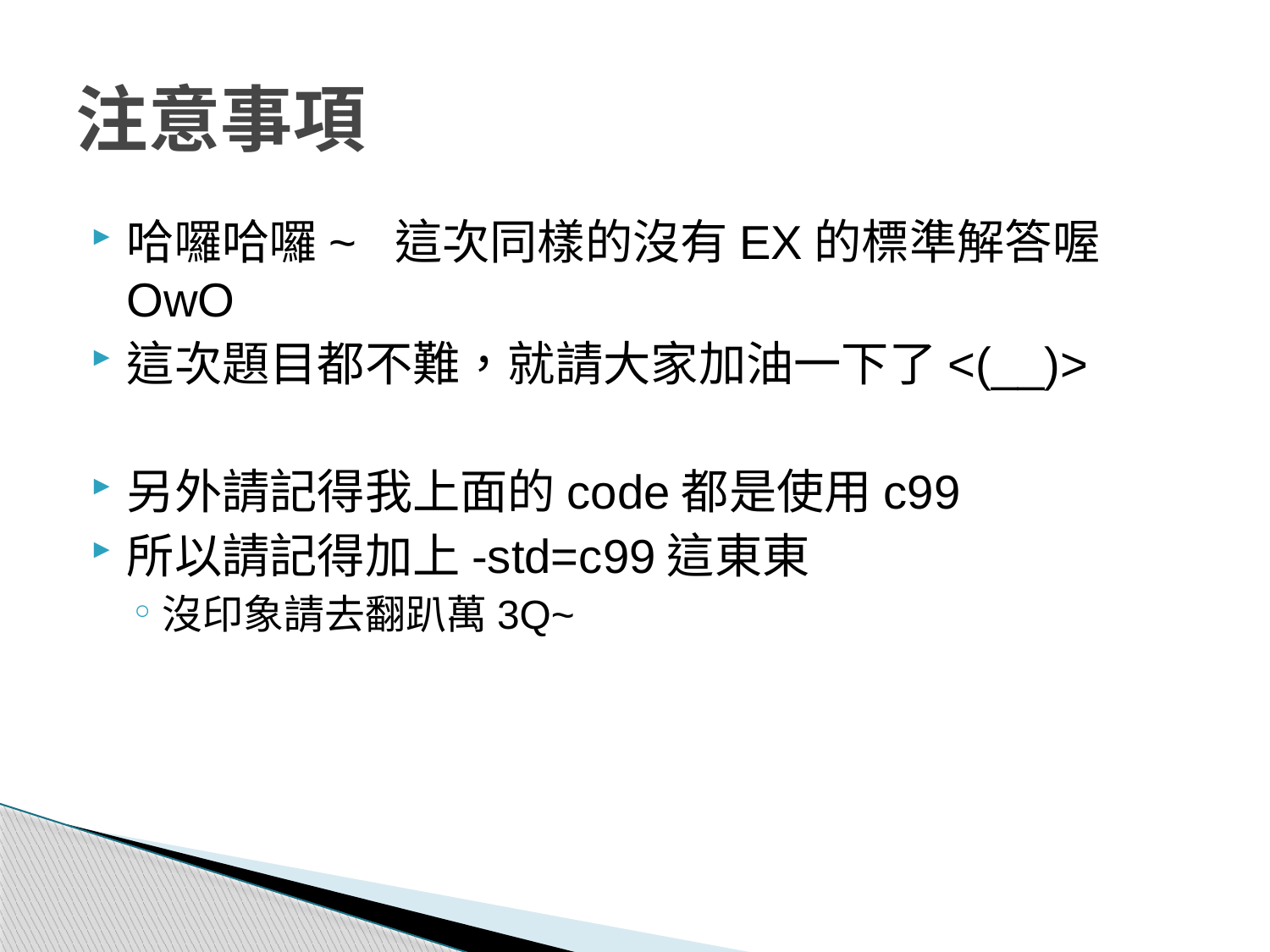

# 注意事項
哈囉哈囉~  這次同樣的沒有EX的標準解答喔OwO
這次題目都不難，就請大家加油一下了<(__)>

另外請記得我上面的code都是使用c99
所以請記得加上-std=c99這東東
沒印象請去翻趴萬3Q~